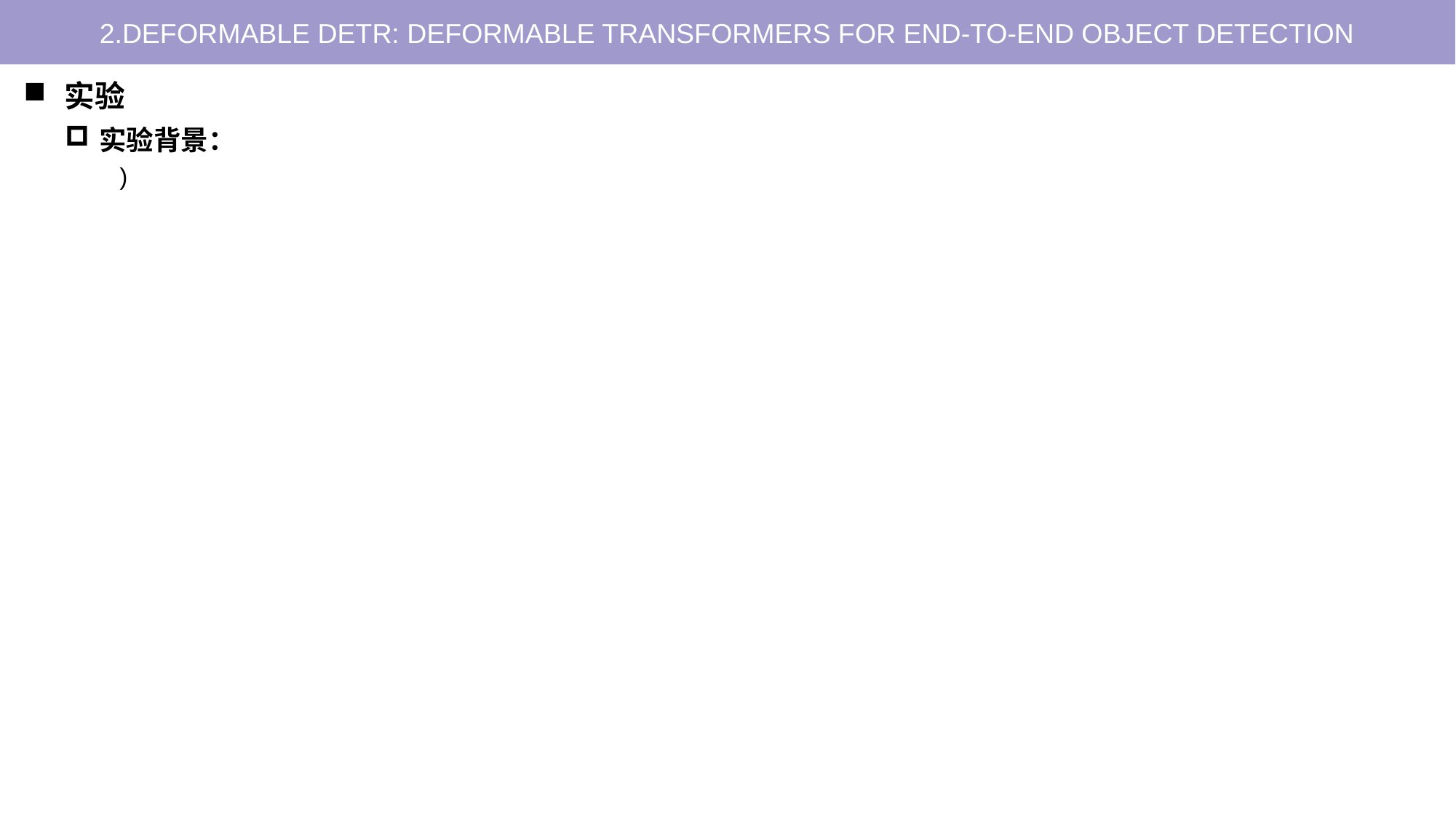

2.DEFORMABLE DETR: DEFORMABLE TRANSFORMERS FOR END-TO-END OBJECT DETECTION
实验
实验背景：
)